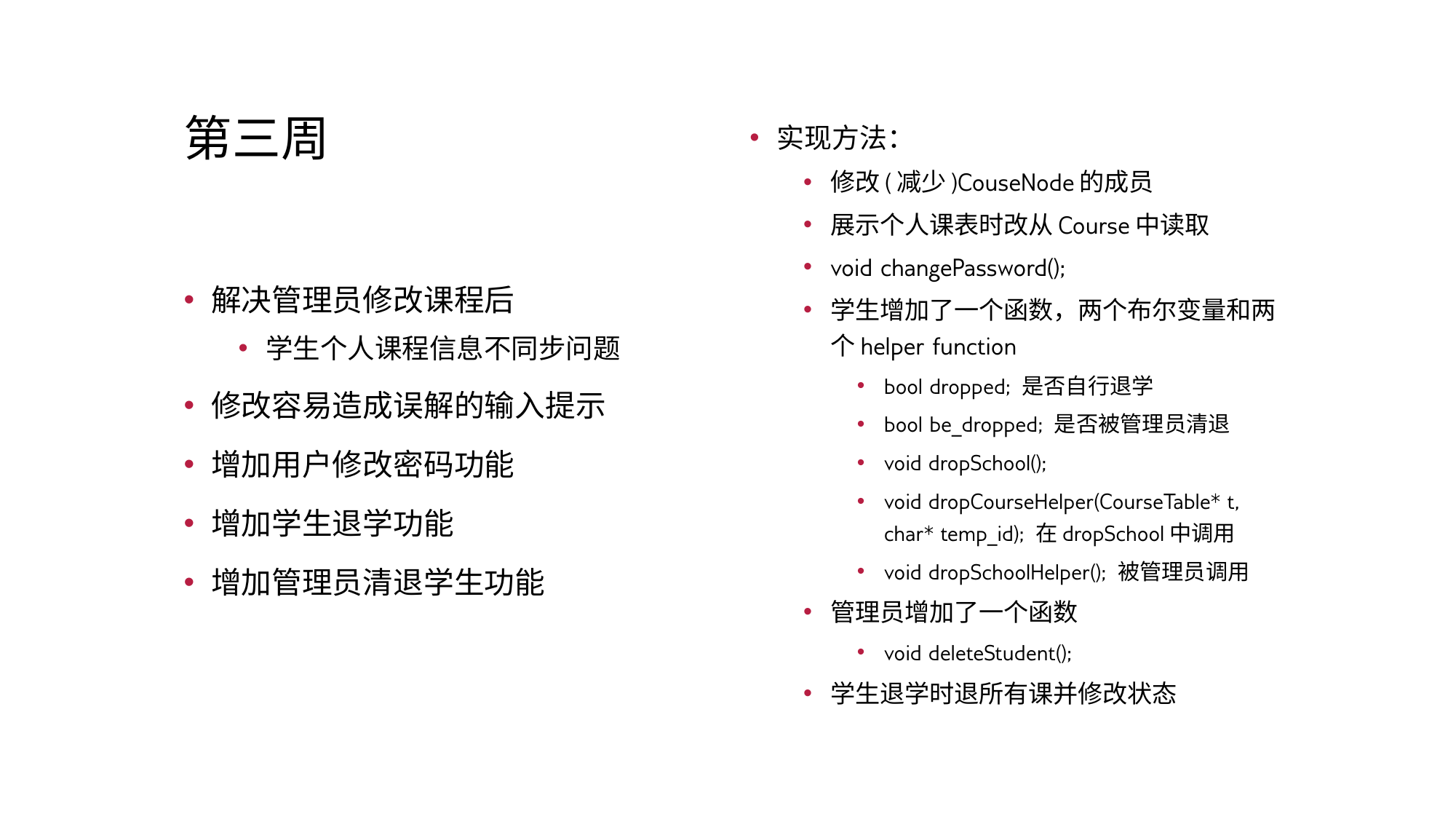

# 第三周
实现方法：
修改(减少)CouseNode的成员
展示个人课表时改从Course中读取
void changePassword();
学生增加了一个函数，两个布尔变量和两个helper function
bool dropped; 是否自行退学
bool be_dropped; 是否被管理员清退
void dropSchool();
void dropCourseHelper(CourseTable* t, char* temp_id); 在dropSchool中调用
void dropSchoolHelper(); 被管理员调用
管理员增加了一个函数
void deleteStudent();
学生退学时退所有课并修改状态
解决管理员修改课程后
学生个人课程信息不同步问题
修改容易造成误解的输入提示
增加用户修改密码功能
增加学生退学功能
增加管理员清退学生功能